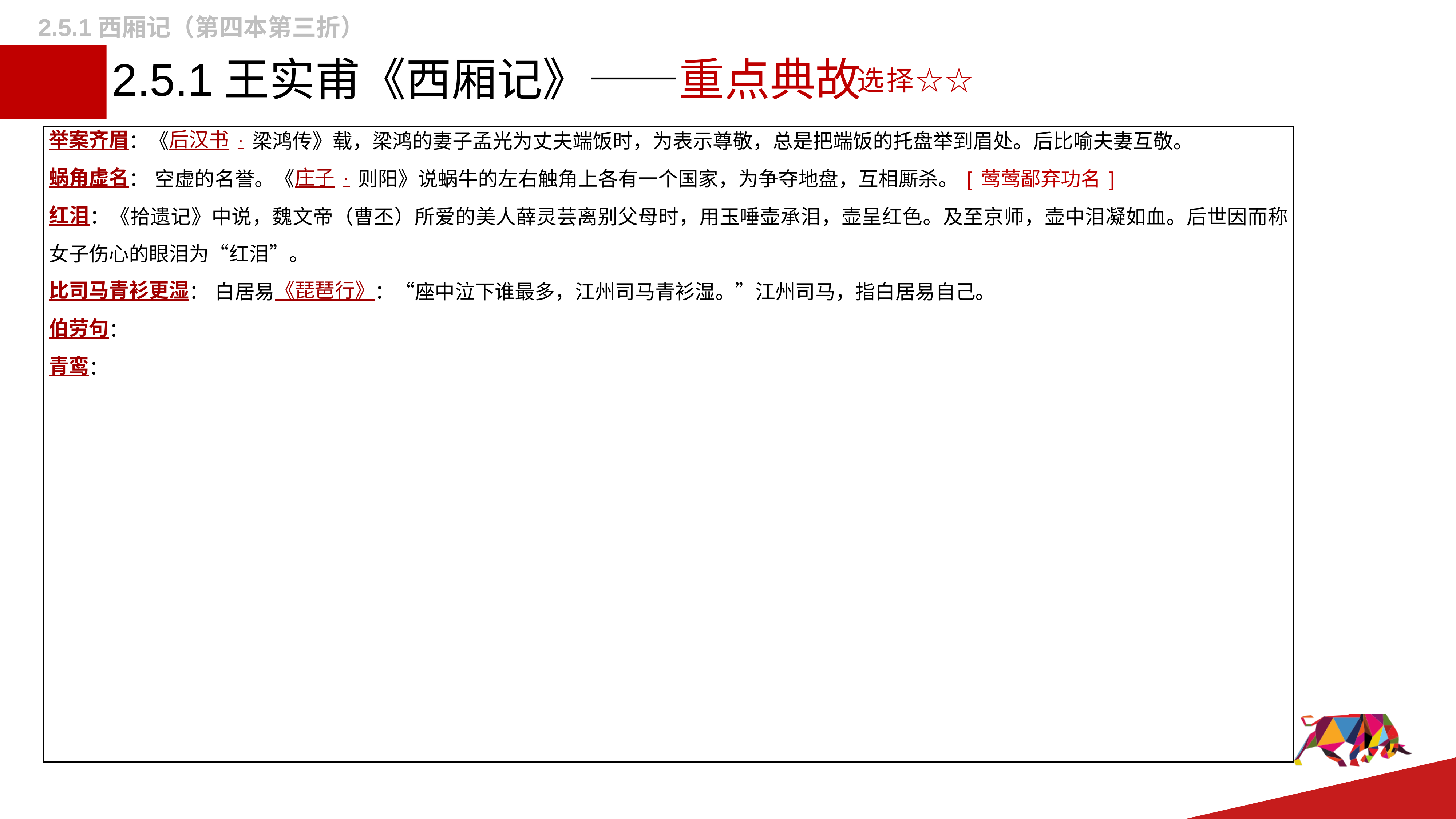

2.5.1西厢记（第四本第三折）
# 2.5.1王实甫《西厢记》——重点典故
选择☆☆
举案齐眉：《后汉书·梁鸿传》载，梁鸿的妻子孟光为丈夫端饭时，为表示尊敬，总是把端饭的托盘举到眉处。后比喻夫妻互敬。
蜗角虚名： 空虚的名誉。《庄子·则阳》说蜗牛的左右触角上各有一个国家，为争夺地盘，互相厮杀。[莺莺鄙弃功名]
红泪：《拾遗记》中说，魏文帝（曹丕）所爱的美人薛灵芸离别父母时，用玉唾壶承泪，壶呈红色。及至京师，壶中泪凝如血。后世因而称女子伤心的眼泪为“红泪”。
比司马青衫更湿： 白居易《琵琶行》：“座中泣下谁最多，江州司马青衫湿。”江州司马，指白居易自己。
伯劳句：
青鸾：